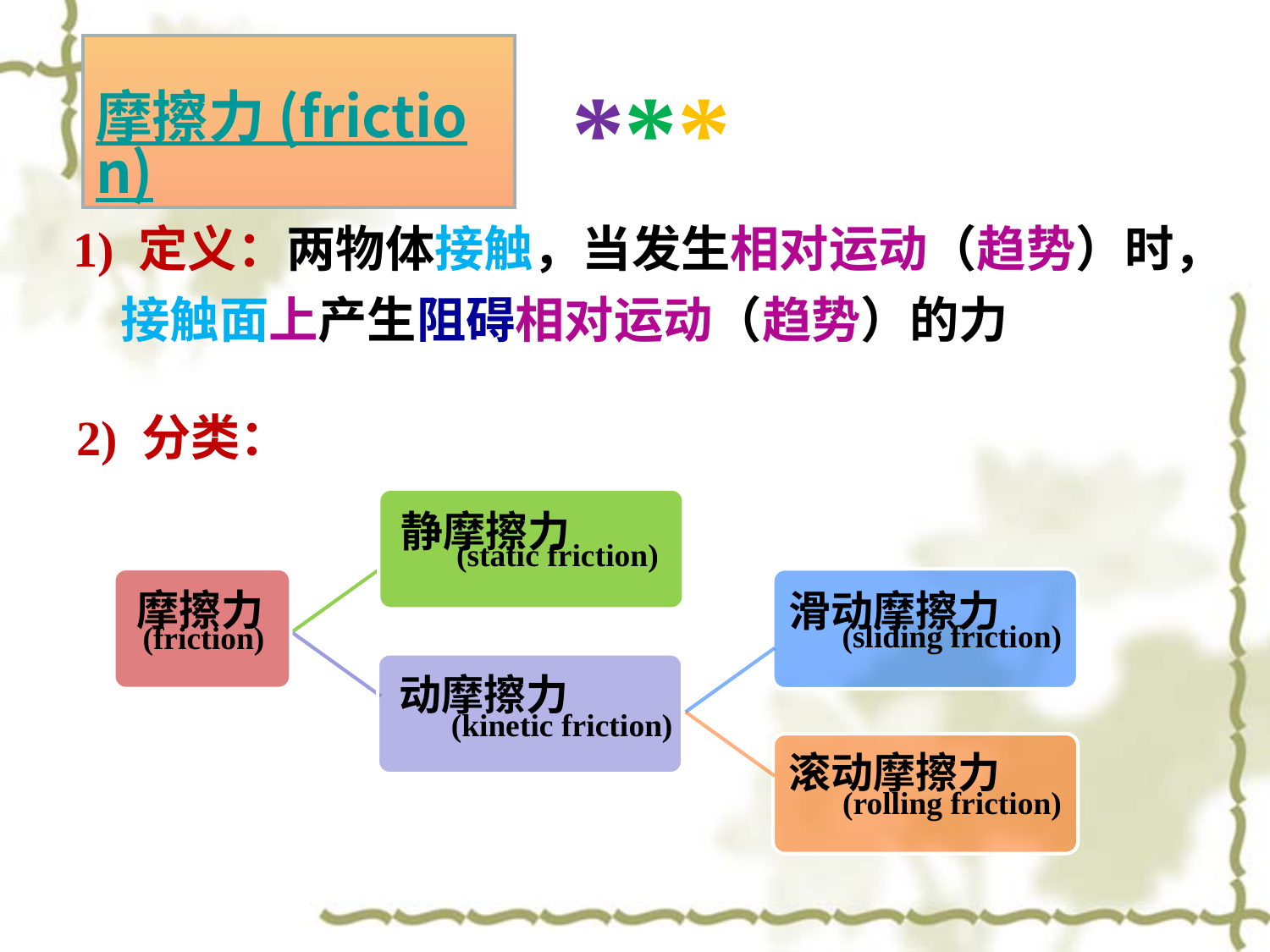

***
摩擦力 (friction)
1) 定义：两物体接触，当发生相对运动（趋势）时，接触面上产生阻碍相对运动（趋势）的力
2) 分类：

静摩擦力

动摩擦力

(static friction)
(kinetic friction)

摩擦力
(friction)

滑动摩擦力

滚动摩擦力

(sliding friction)
(rolling friction)